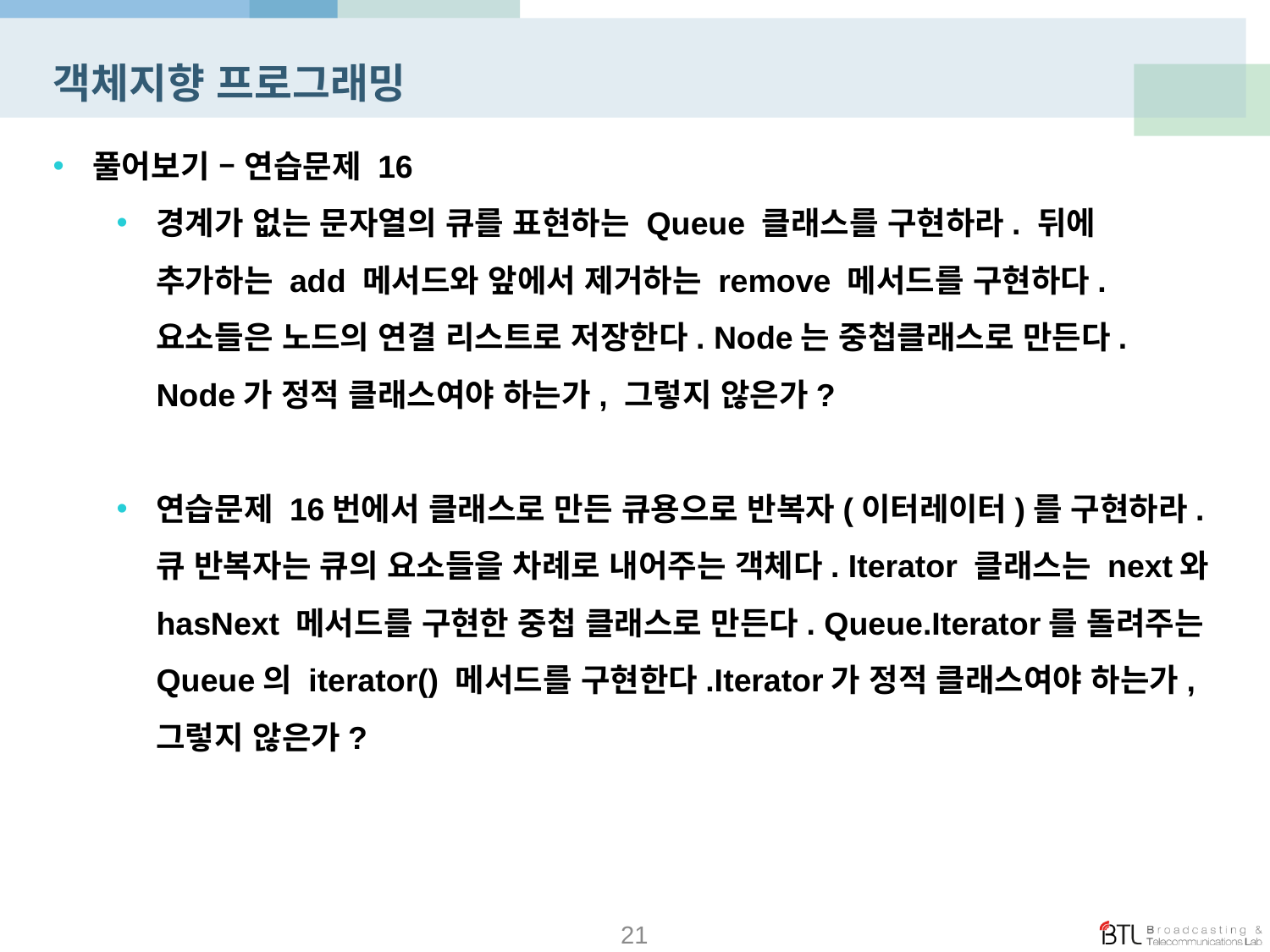

# 객체지향 프로그래밍
풀어보기 – 연습문제 16
경계가 없는 문자열의 큐를 표현하는 Queue 클래스를 구현하라. 뒤에 추가하는 add 메서드와 앞에서 제거하는 remove 메서드를 구현하다. 요소들은 노드의 연결 리스트로 저장한다. Node는 중첩클래스로 만든다. Node가 정적 클래스여야 하는가, 그렇지 않은가?

연습문제 16번에서 클래스로 만든 큐용으로 반복자(이터레이터)를 구현하라. 큐 반복자는 큐의 요소들을 차례로 내어주는 객체다. Iterator 클래스는 next와 hasNext 메서드를 구현한 중첩 클래스로 만든다. Queue.Iterator를 돌려주는 Queue의 iterator() 메서드를 구현한다.Iterator가 정적 클래스여야 하는가, 그렇지 않은가?
21